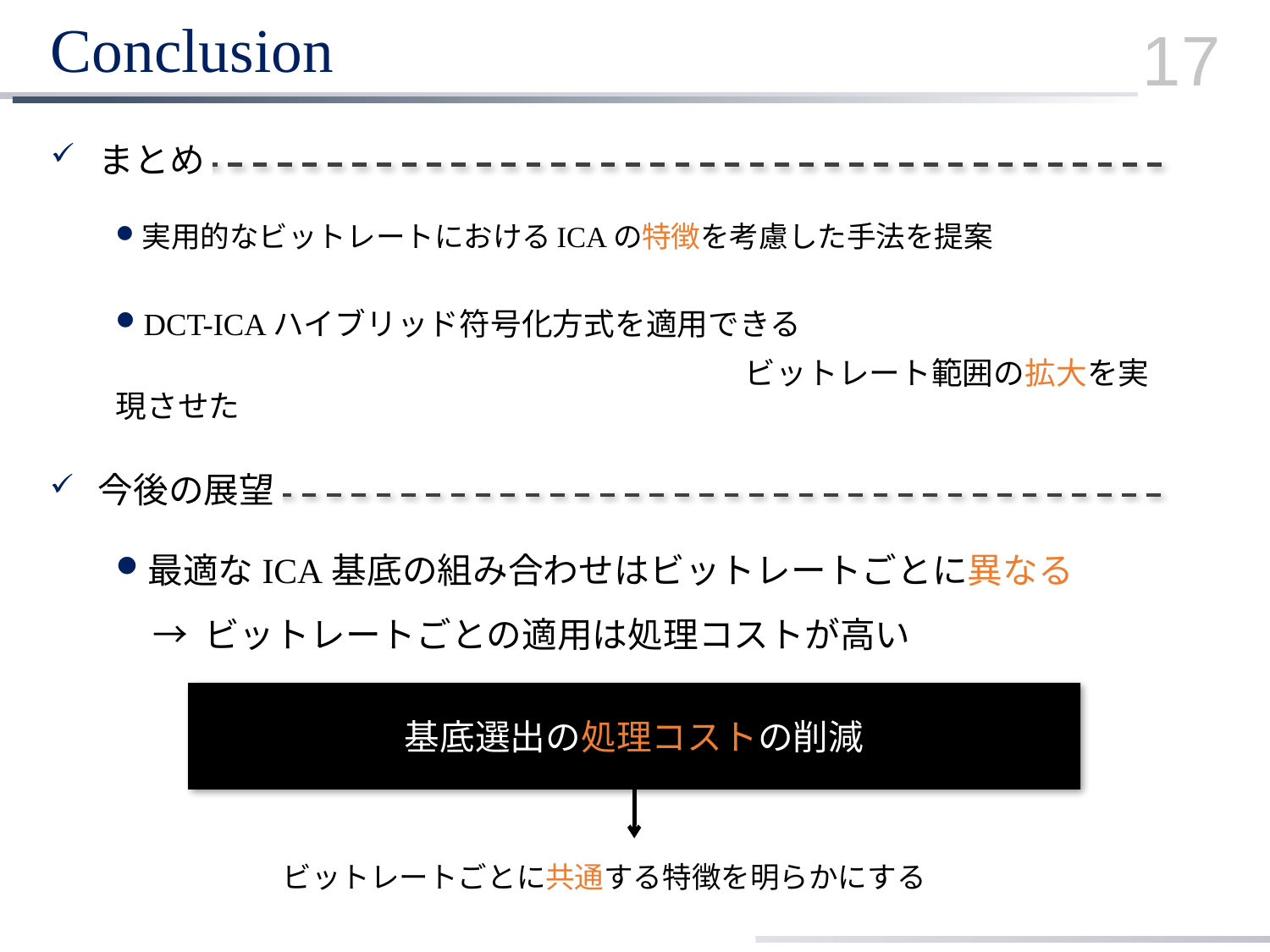

# Conclusion
17
 まとめ
実用的なビットレートにおけるICAの特徴を考慮した手法を提案
DCT-ICAハイブリッド符号化方式を適用できる
　 　　　　　　　　　　　　　　　　　　　ビットレート範囲の拡大を実現させた
 今後の展望
最適なICA基底の組み合わせはビットレートごとに異なる
→ ビットレートごとの適用は処理コストが高い
基底選出の処理コストの削減
ビットレートごとに共通する特徴を明らかにする